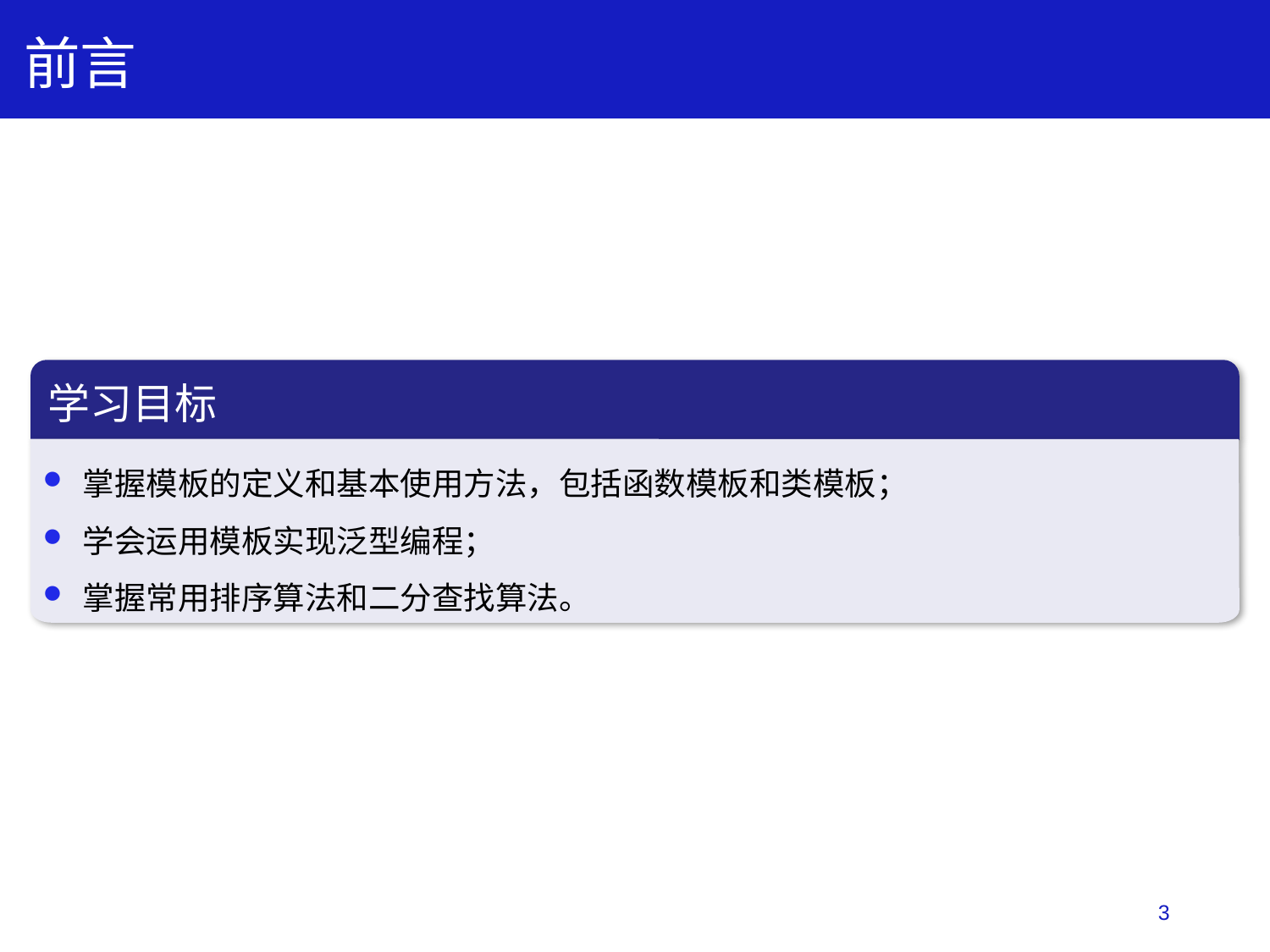

前言
学习目标
学习目标
掌握模板的定义和基本使用方法，包括函数模板和类模板；
学会运用模板实现泛型编程；
掌握常用排序算法和二分查找算法。
3